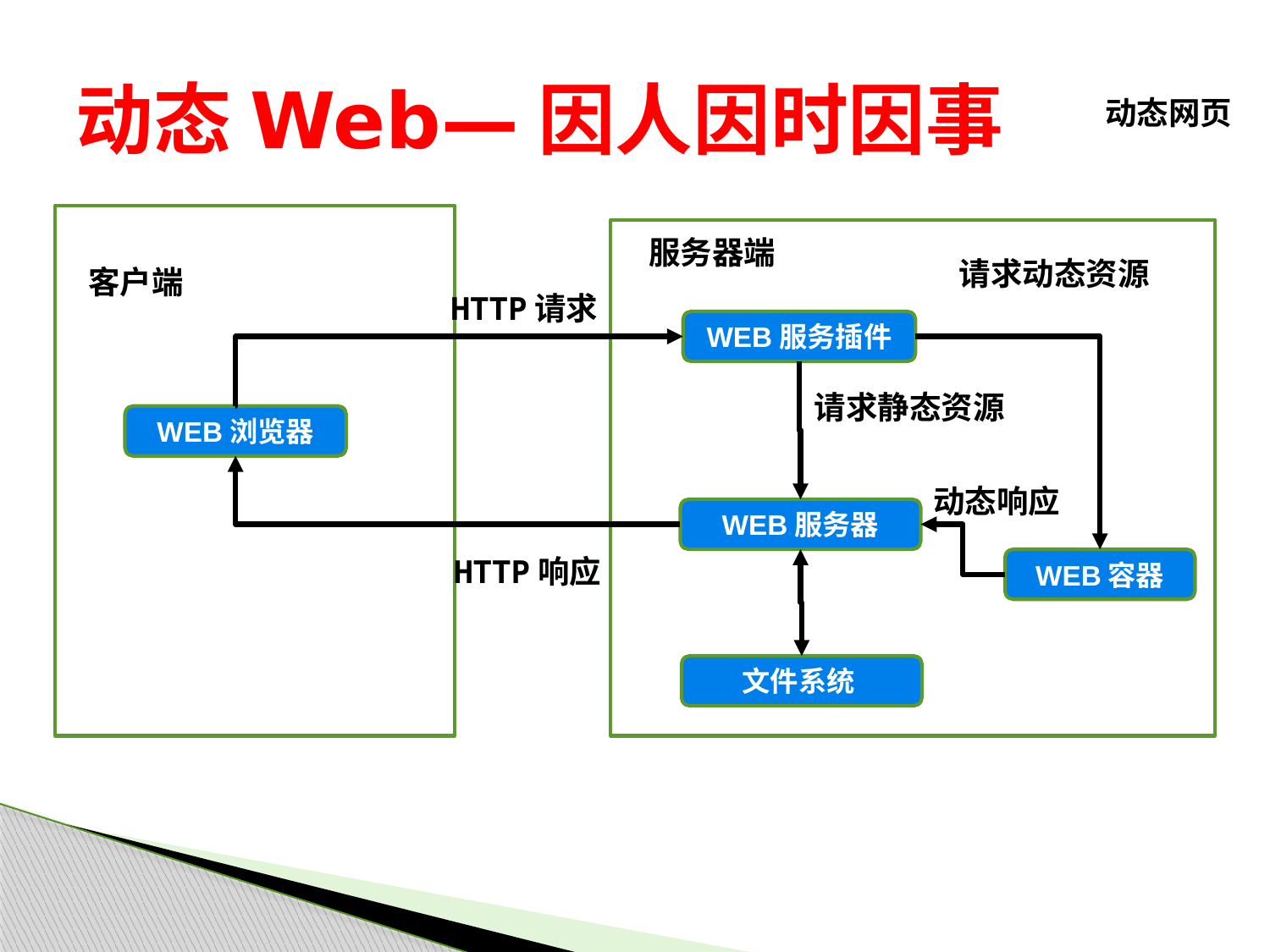

# 动态Web—因人因时因事
动态网页

服务器端
请求动态资源
客户端
HTTP请求
WEB服务插件
请求静态资源
WEB浏览器
动态响应
WEB服务器
HTTP响应
WEB容器
文件系统